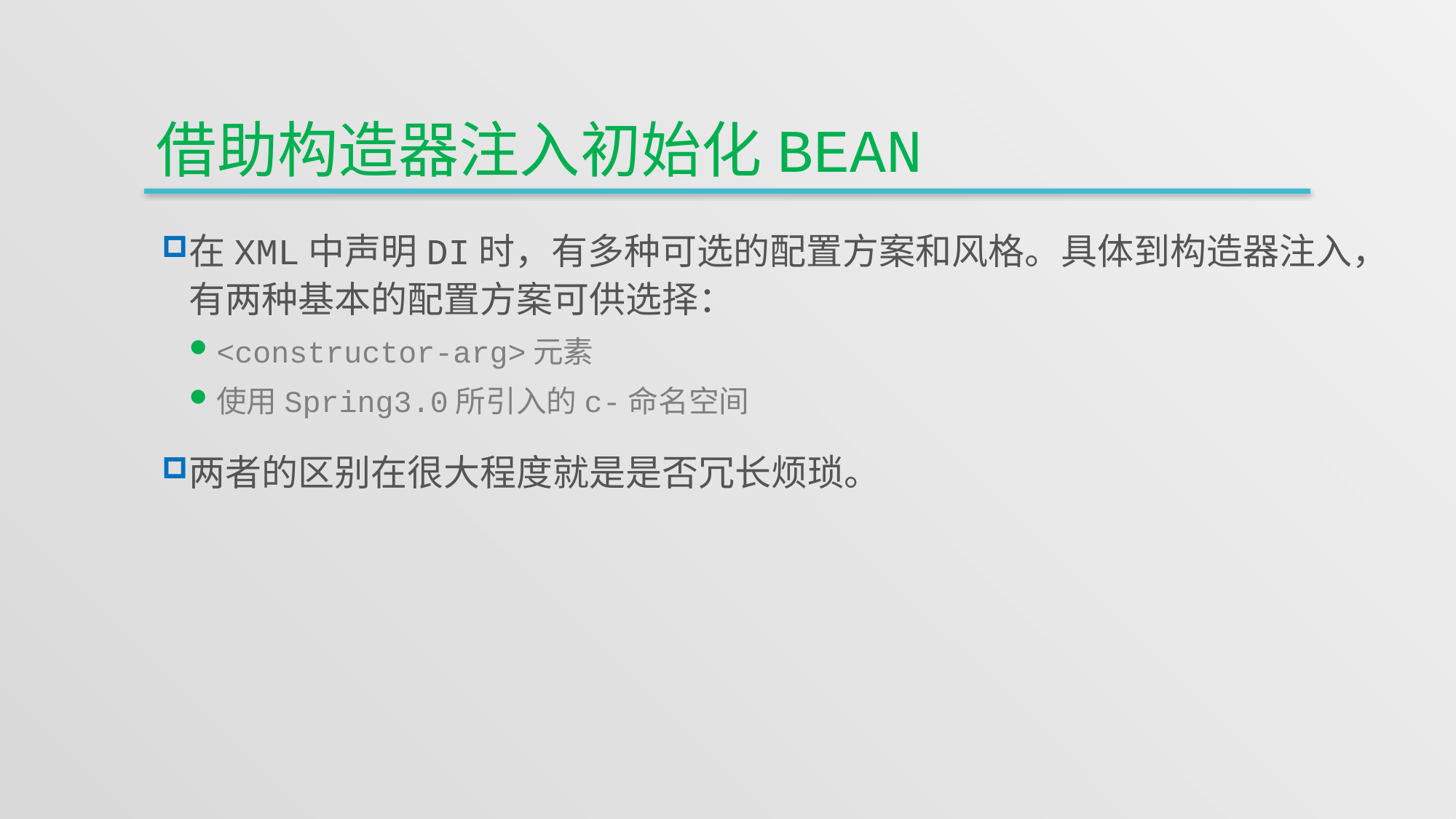

# 借助构造器注入初始化bean
在XML中声明DI时，有多种可选的配置方案和风格。具体到构造器注入，有两种基本的配置方案可供选择：
<constructor-arg>元素
使用Spring3.0所引入的c-命名空间
两者的区别在很大程度就是是否冗长烦琐。